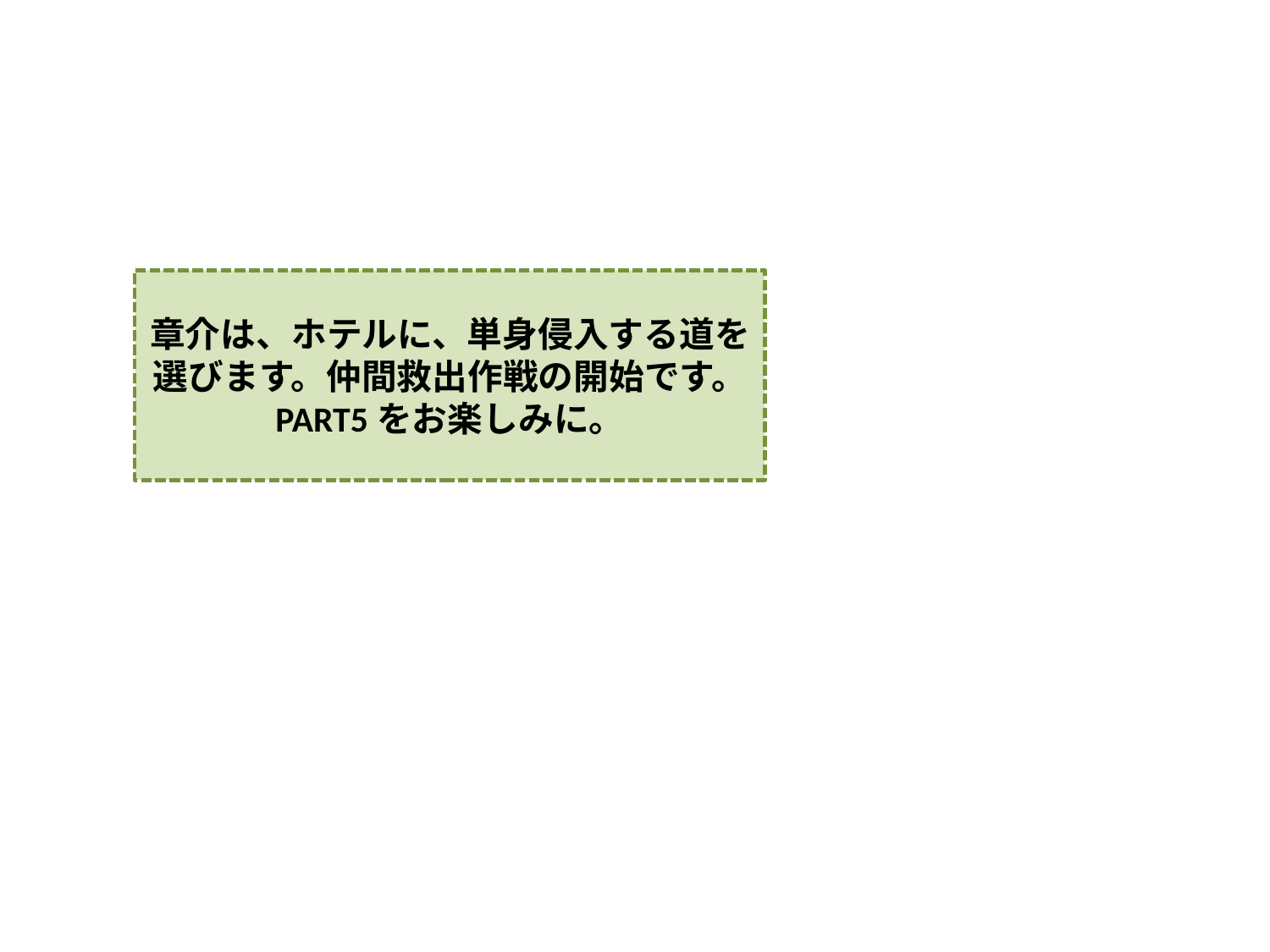

章介は、ホテルに、単身侵入する道を
選びます。仲間救出作戦の開始です。
PART5をお楽しみに。